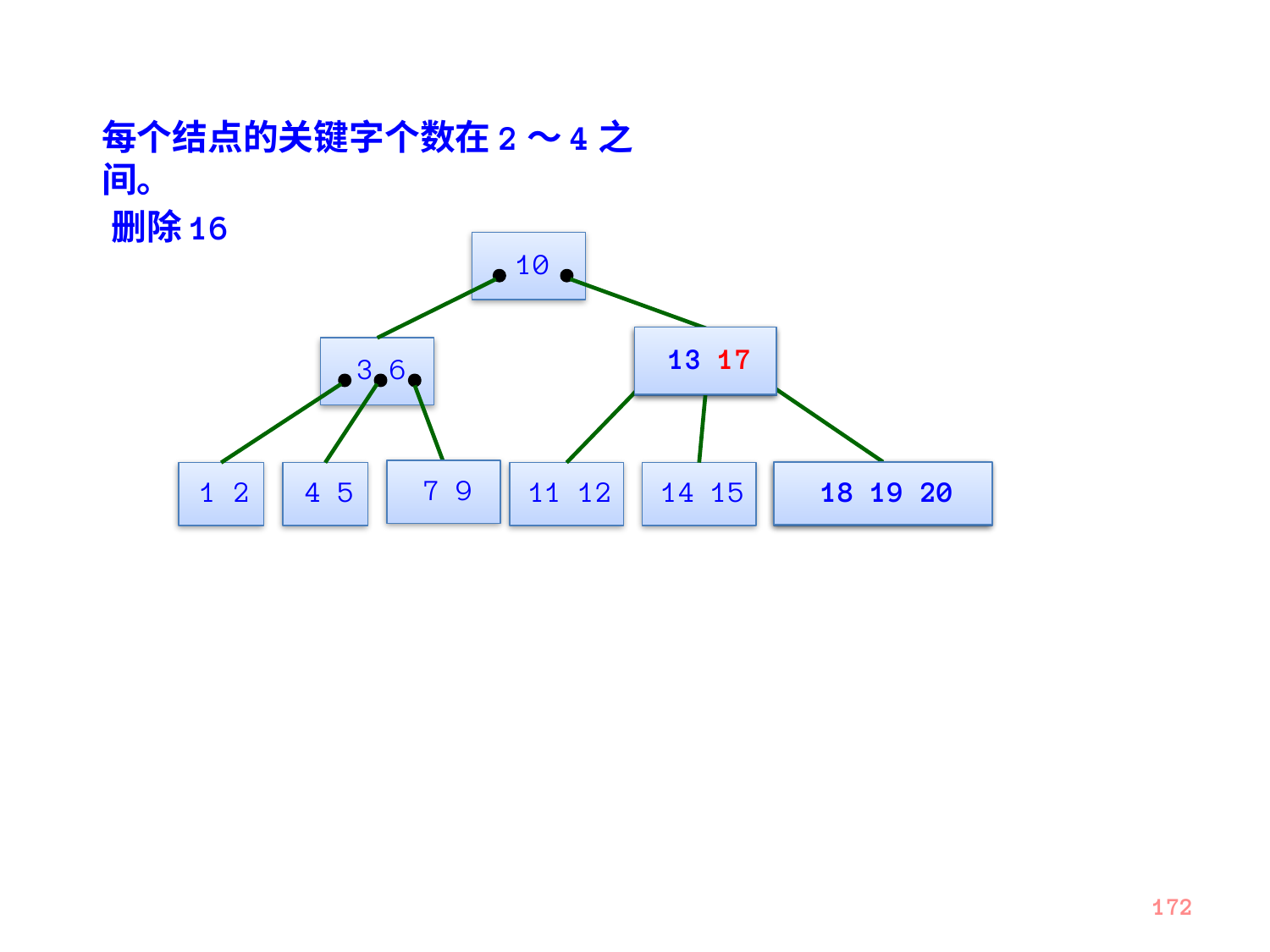

每个结点的关键字个数在2～4之间。
删除16
10

3 6

7 9
1 2
4 5
11 12
14 15
13 17
13 16
18 19 20
17 18 19 20
172